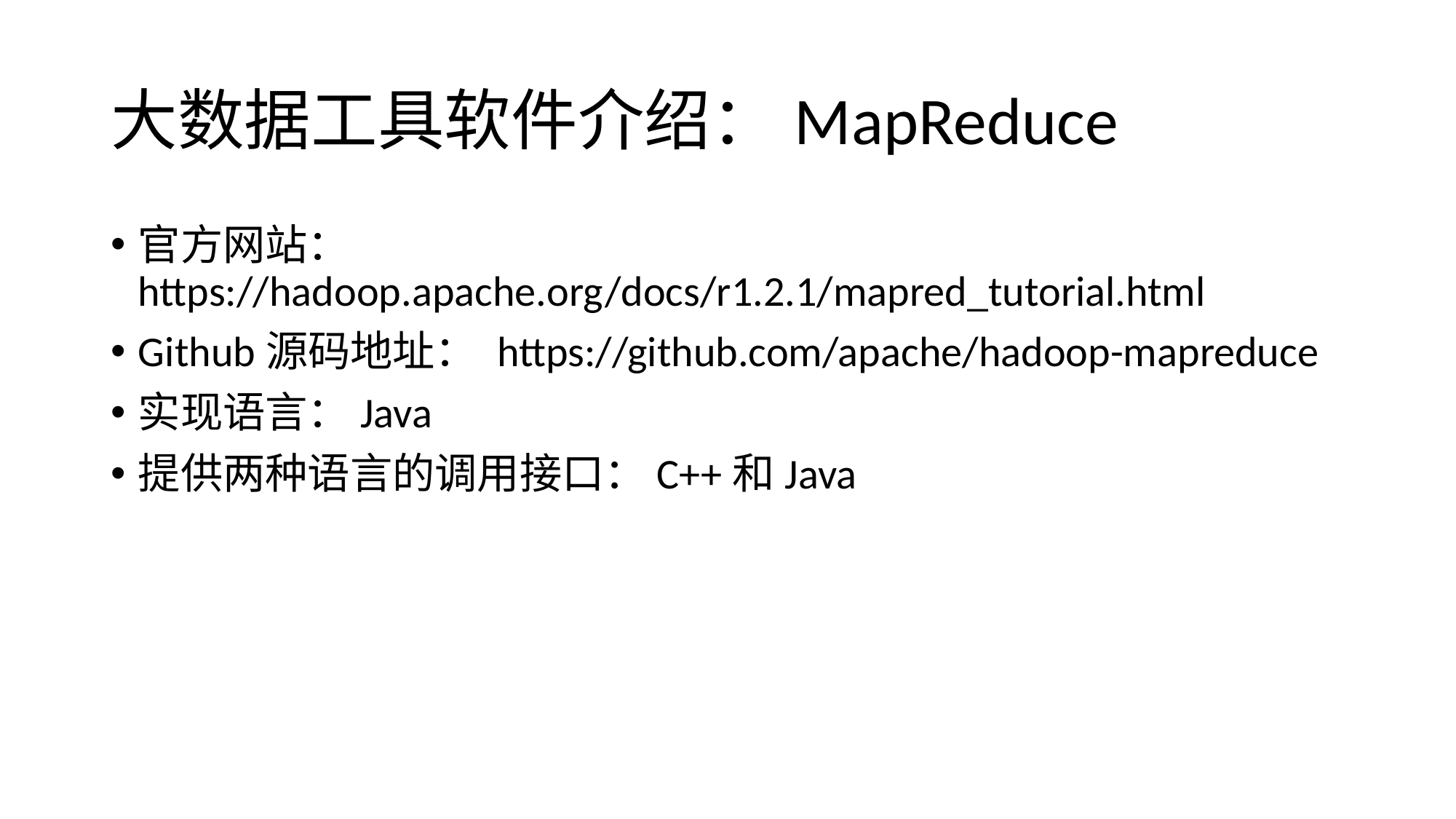

# 大数据工具软件介绍：MapReduce
官方网站： https://hadoop.apache.org/docs/r1.2.1/mapred_tutorial.html
Github源码地址： https://github.com/apache/hadoop-mapreduce
实现语言：Java
提供两种语言的调用接口：C++和Java